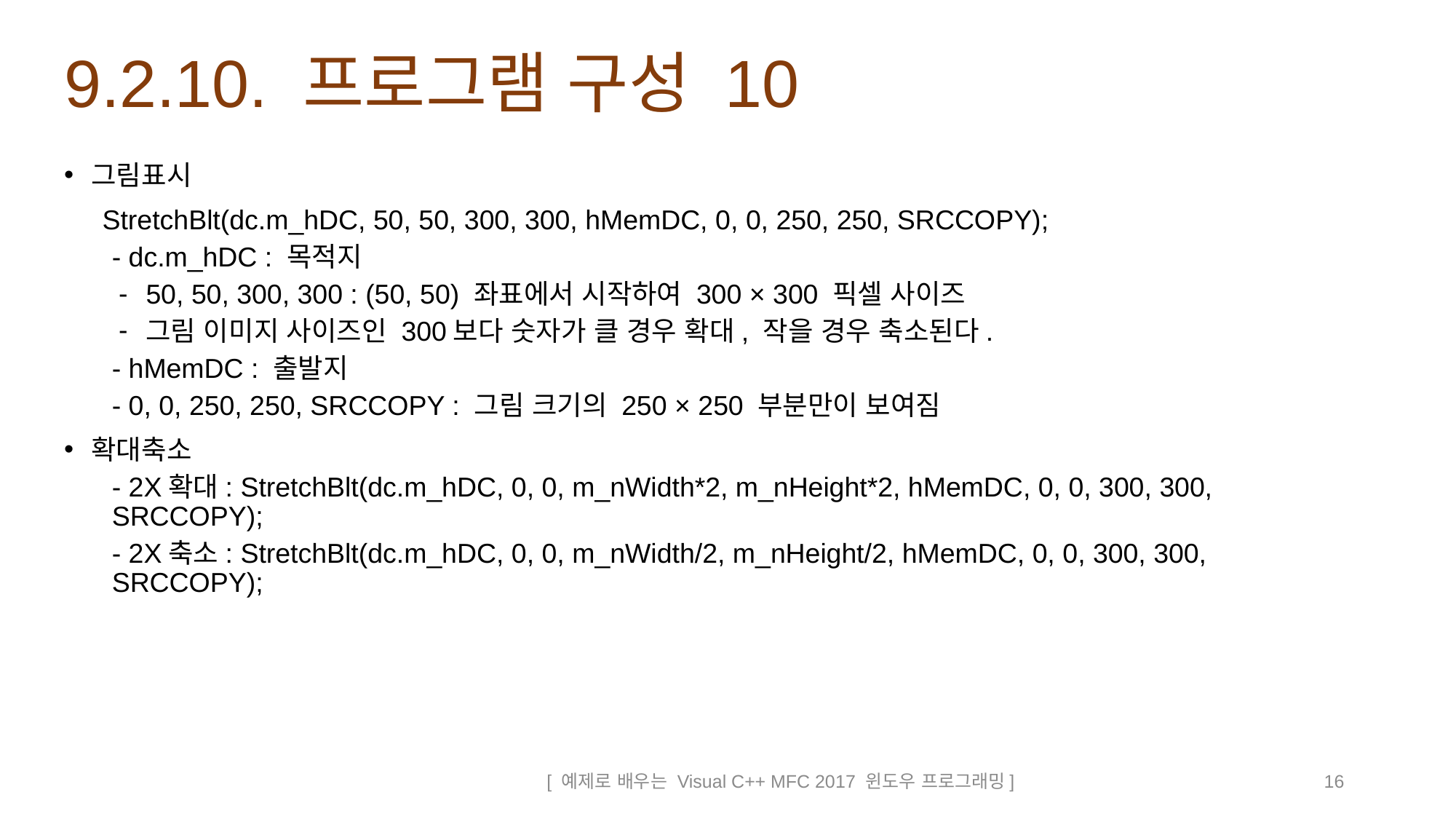

# 9.2.10. 프로그램 구성 10
그림표시
     StretchBlt(dc.m_hDC, 50, 50, 300, 300, hMemDC, 0, 0, 250, 250, SRCCOPY);
- dc.m_hDC : 목적지
50, 50, 300, 300 : (50, 50) 좌표에서 시작하여 300 × 300 픽셀 사이즈
그림 이미지 사이즈인 300보다 숫자가 클 경우 확대, 작을 경우 축소된다.
- hMemDC : 출발지
- 0, 0, 250, 250, SRCCOPY : 그림 크기의 250 × 250 부분만이 보여짐
확대축소
- 2X확대: StretchBlt(dc.m_hDC, 0, 0, m_nWidth*2, m_nHeight*2, hMemDC, 0, 0, 300, 300, SRCCOPY);
- 2X축소: StretchBlt(dc.m_hDC, 0, 0, m_nWidth/2, m_nHeight/2, hMemDC, 0, 0, 300, 300, SRCCOPY);

[ 예제로 배우는 Visual C++ MFC 2017 윈도우 프로그래밍]
16